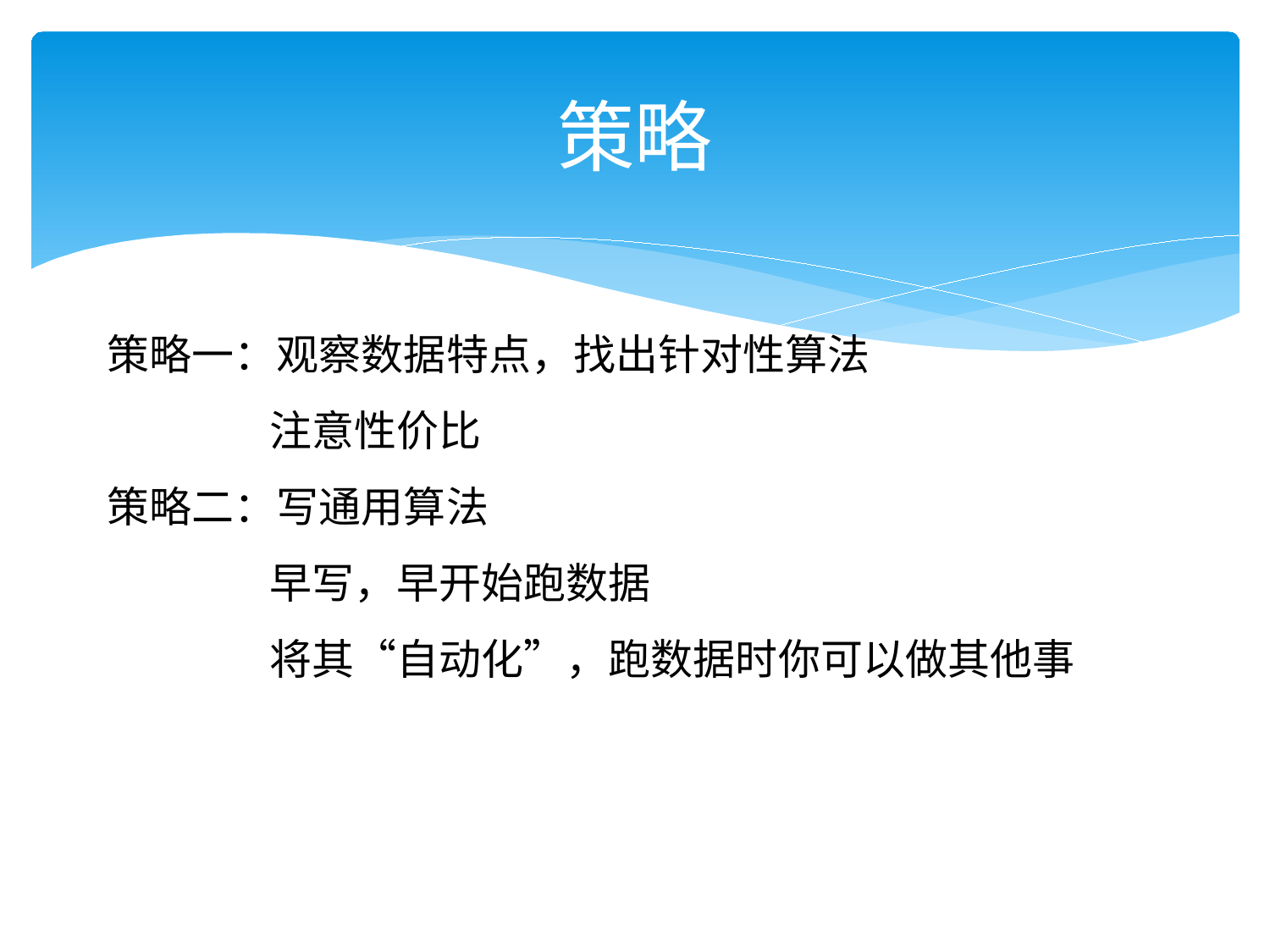

# 策略
策略一：观察数据特点，找出针对性算法
                注意性价比
策略二：写通用算法
                早写，早开始跑数据
                将其“自动化”，跑数据时你可以做其他事